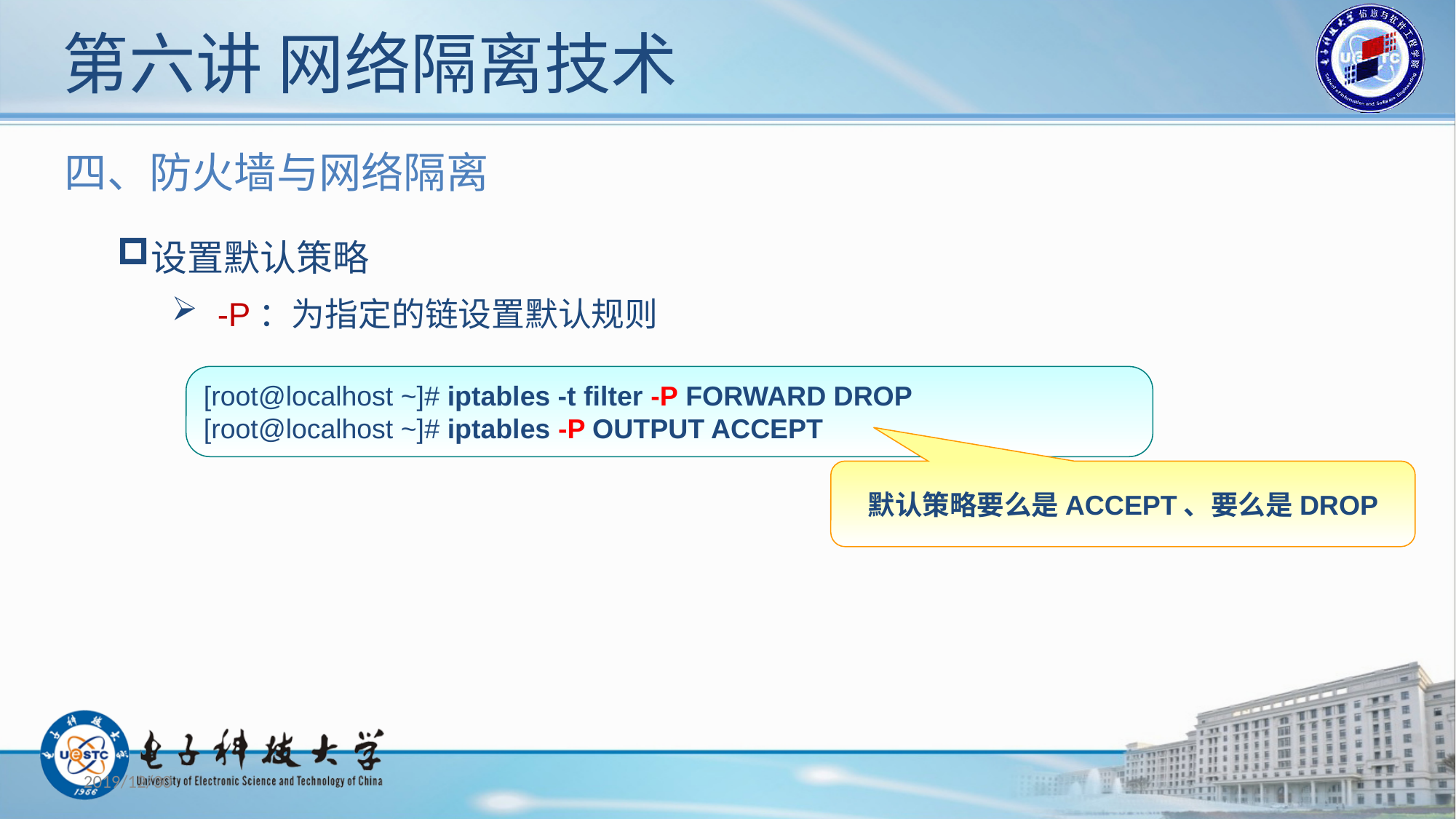

# 第六讲 网络隔离技术
四、防火墙与网络隔离
设置默认策略
  -P：为指定的链设置默认规则

[root@localhost ~]# iptables -t filter -P FORWARD DROP
[root@localhost ~]# iptables -P OUTPUT ACCEPT
默认策略要么是ACCEPT、要么是DROP
2019/12/30